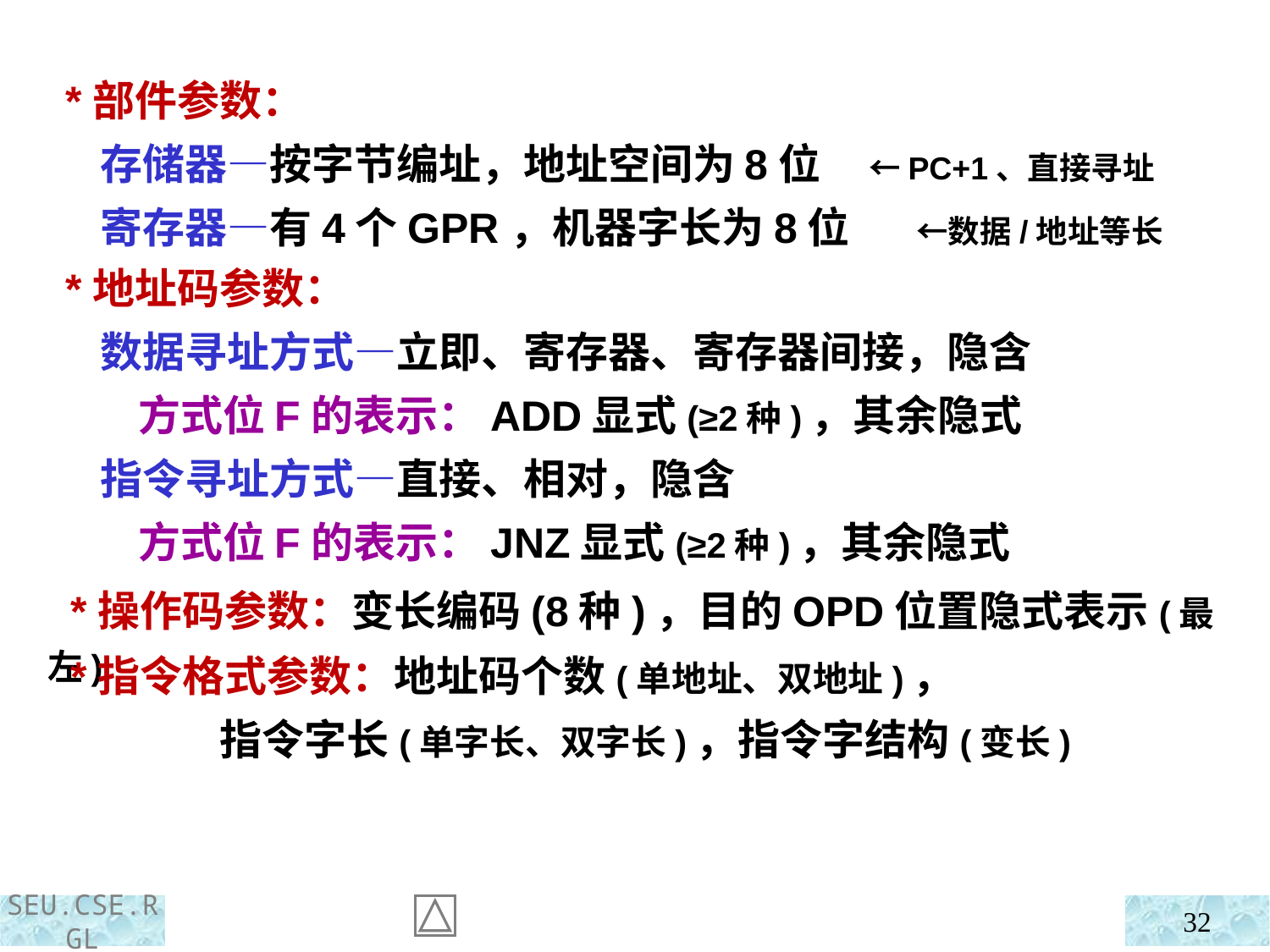

*部件参数：
     存储器—按字节编址，地址空间为8位     ←PC+1、直接寻址
     寄存器—有4个GPR，机器字长为8位       ←数据/地址等长
  *地址码参数：
     数据寻址方式—立即、寄存器、寄存器间接，隐含
         方式位F的表示：ADD显式(≥2种)，其余隐式
     指令寻址方式—直接、相对，隐含
         方式位F的表示：JNZ显式(≥2种)，其余隐式
  *操作码参数：变长编码(8种)，目的OPD位置隐式表示(最左)
  *指令格式参数：地址码个数(单地址、双地址)，
                 指令字长(单字长、双字长)，指令字结构(变长)

32